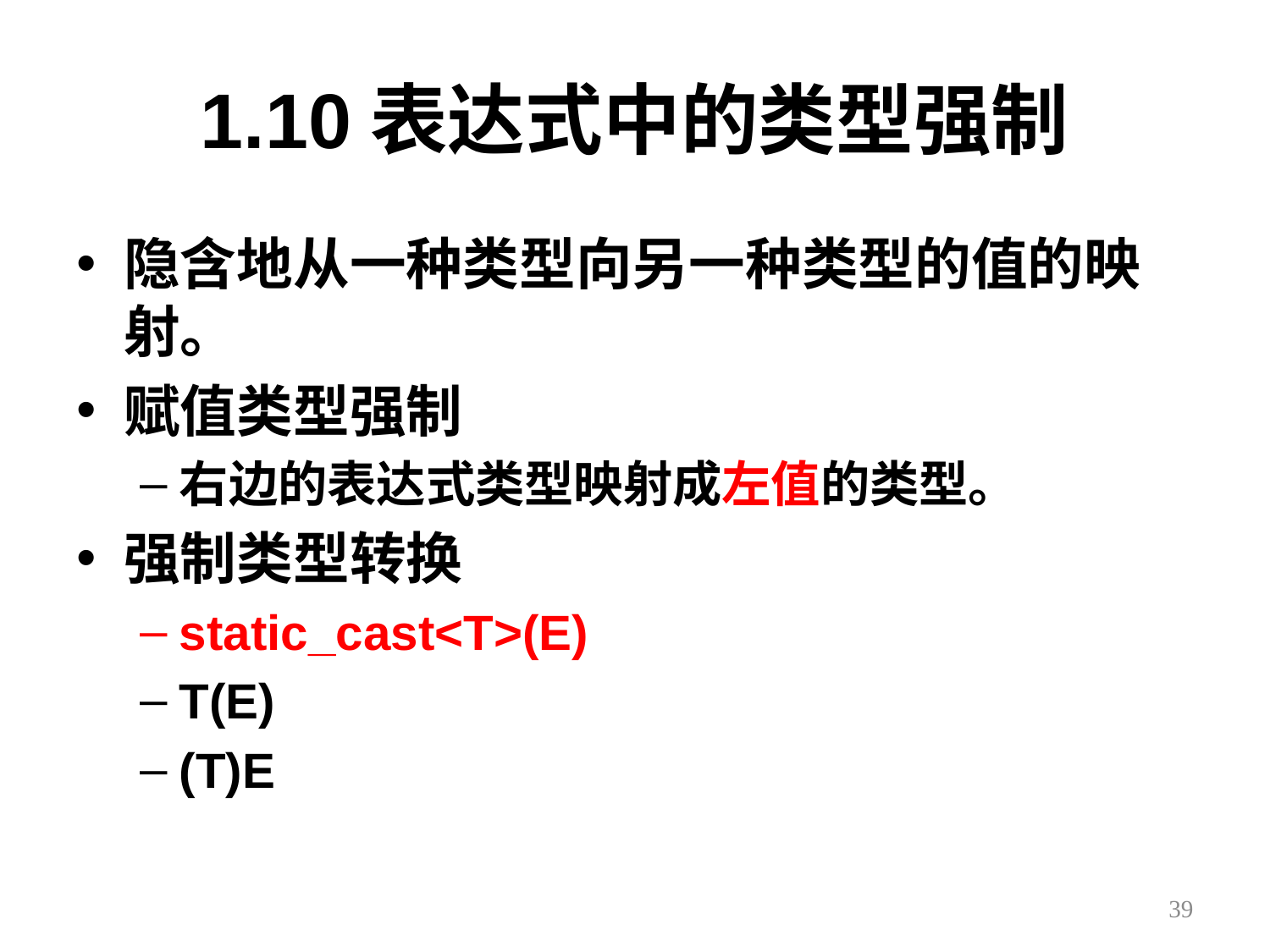

# 1.10表达式中的类型强制
隐含地从一种类型向另一种类型的值的映射。
赋值类型强制
右边的表达式类型映射成左值的类型。
强制类型转换
static_cast<T>(E)
T(E)
(T)E
39